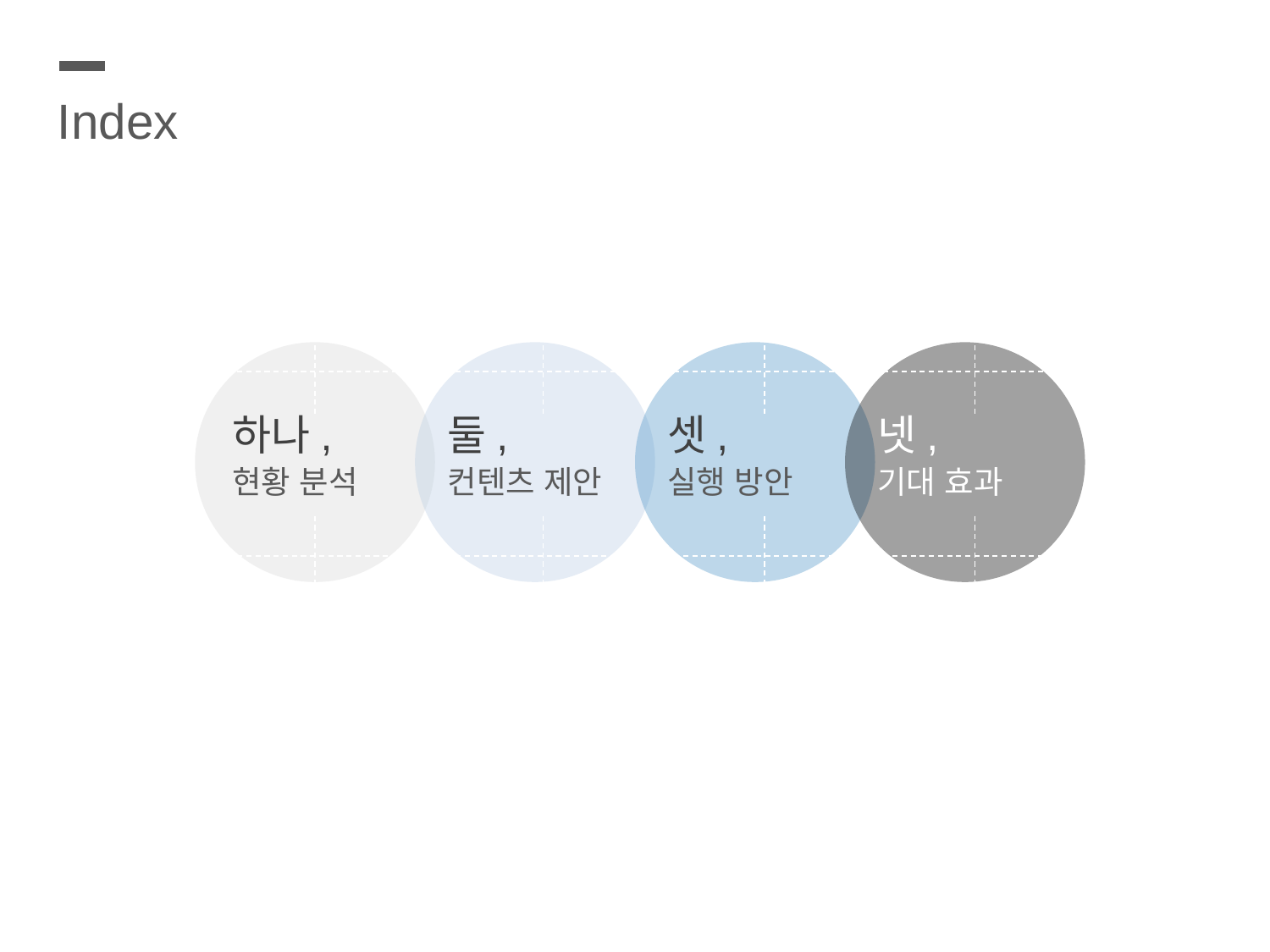

Index

하나,
둘,
셋,
넷,
기대 효과
현황 분석
컨텐츠 제안
실행 방안